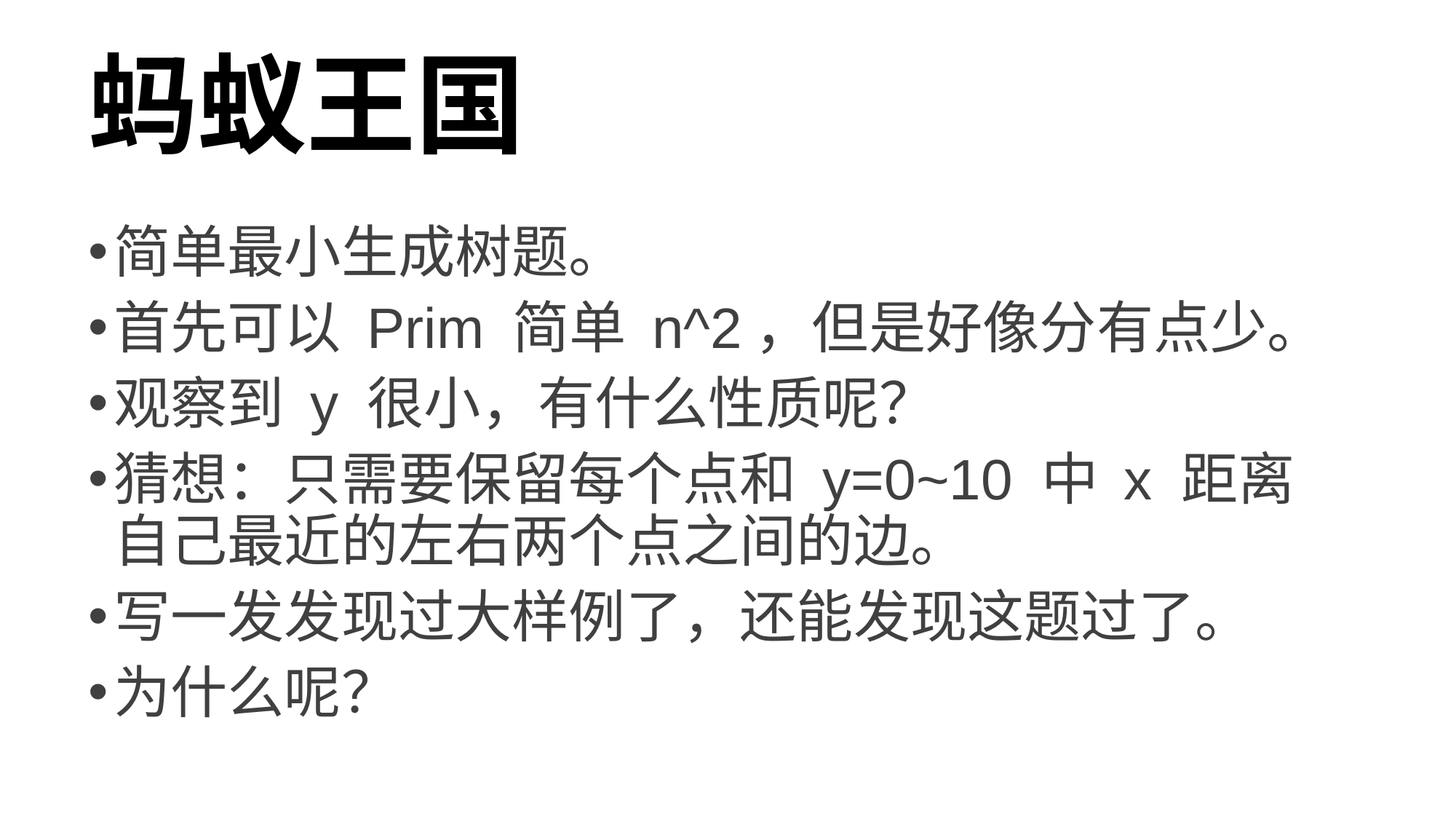

# 蚂蚁王国
简单最小生成树题。
首先可以 Prim 简单 n^2，但是好像分有点少。
观察到 y 很小，有什么性质呢？
猜想：只需要保留每个点和 y=0~10 中 x 距离自己最近的左右两个点之间的边。
写一发发现过大样例了，还能发现这题过了。
为什么呢？